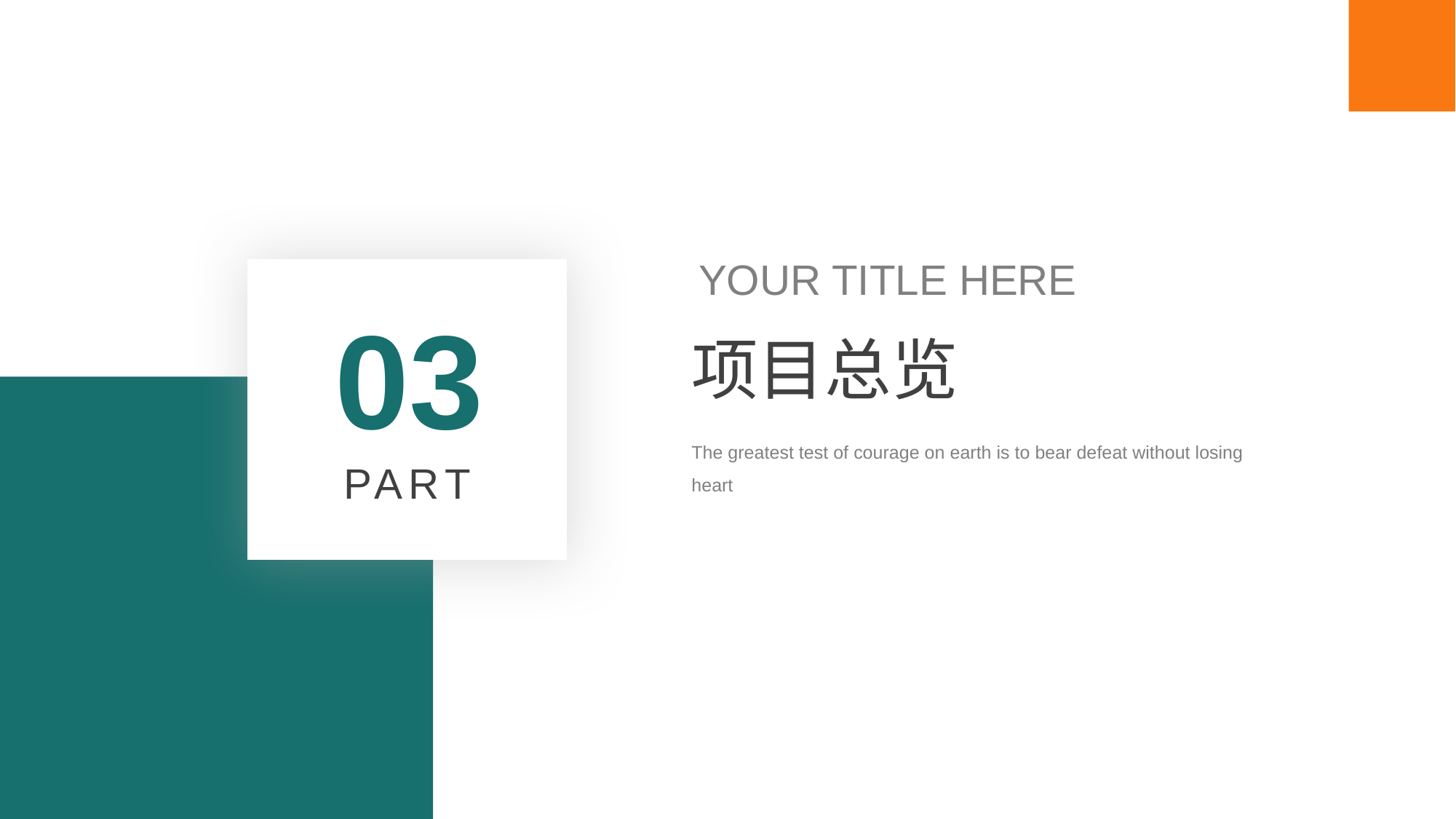

YOUR TITLE HERE

03
项目总览

The greatest test of courage on earth is to bear defeat without losing heart
PART